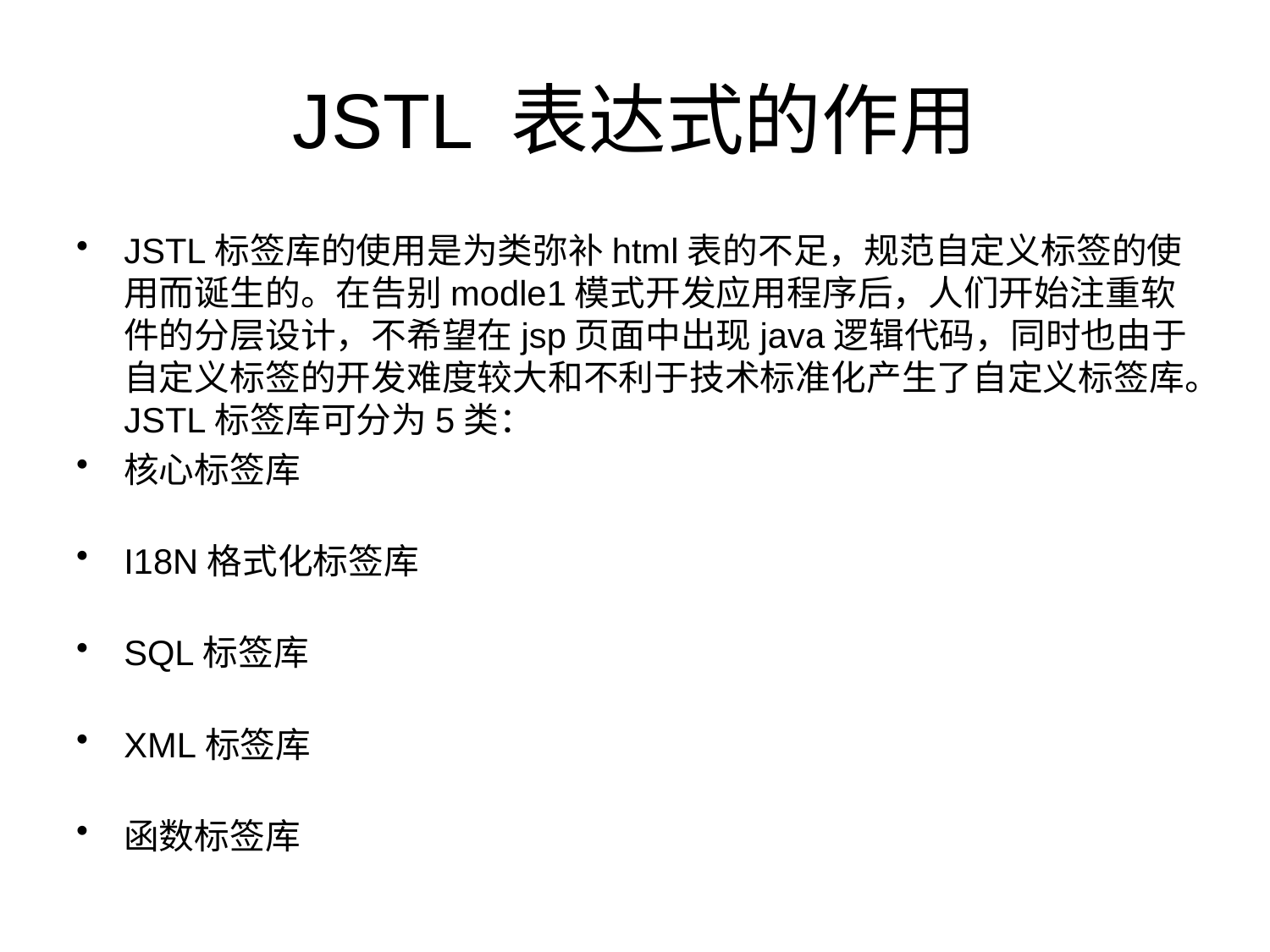

# JSTL 表达式的作用
JSTL标签库的使用是为类弥补html表的不足，规范自定义标签的使用而诞生的。在告别modle1模式开发应用程序后，人们开始注重软件的分层设计，不希望在jsp页面中出现java逻辑代码，同时也由于自定义标签的开发难度较大和不利于技术标准化产生了自定义标签库。JSTL标签库可分为5类：
核心标签库
I18N格式化标签库
SQL标签库
XML标签库
函数标签库